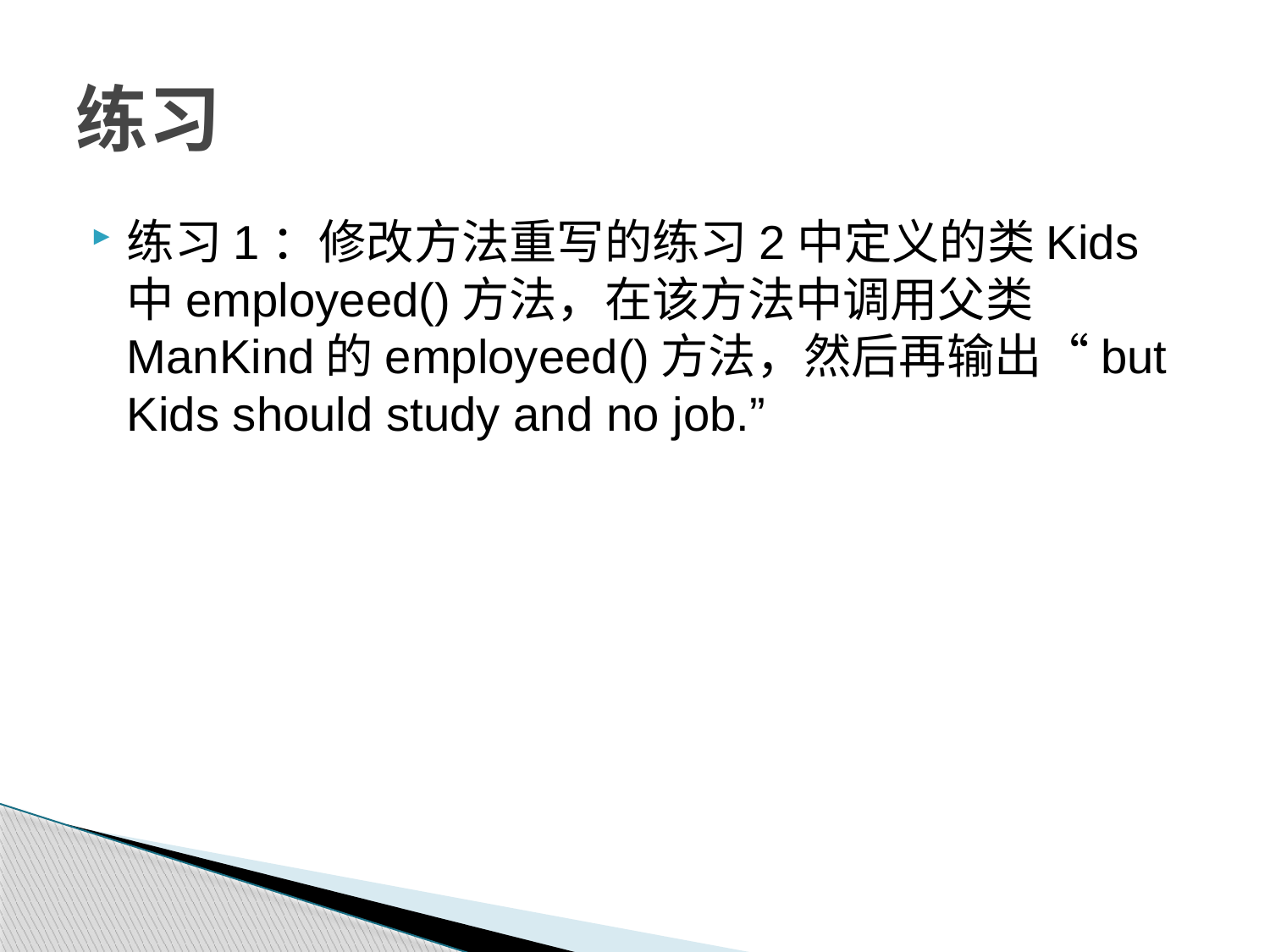

# 练习
练习1：修改方法重写的练习2中定义的类Kids中employeed()方法，在该方法中调用父类ManKind的employeed()方法，然后再输出“but Kids should study and no job.”